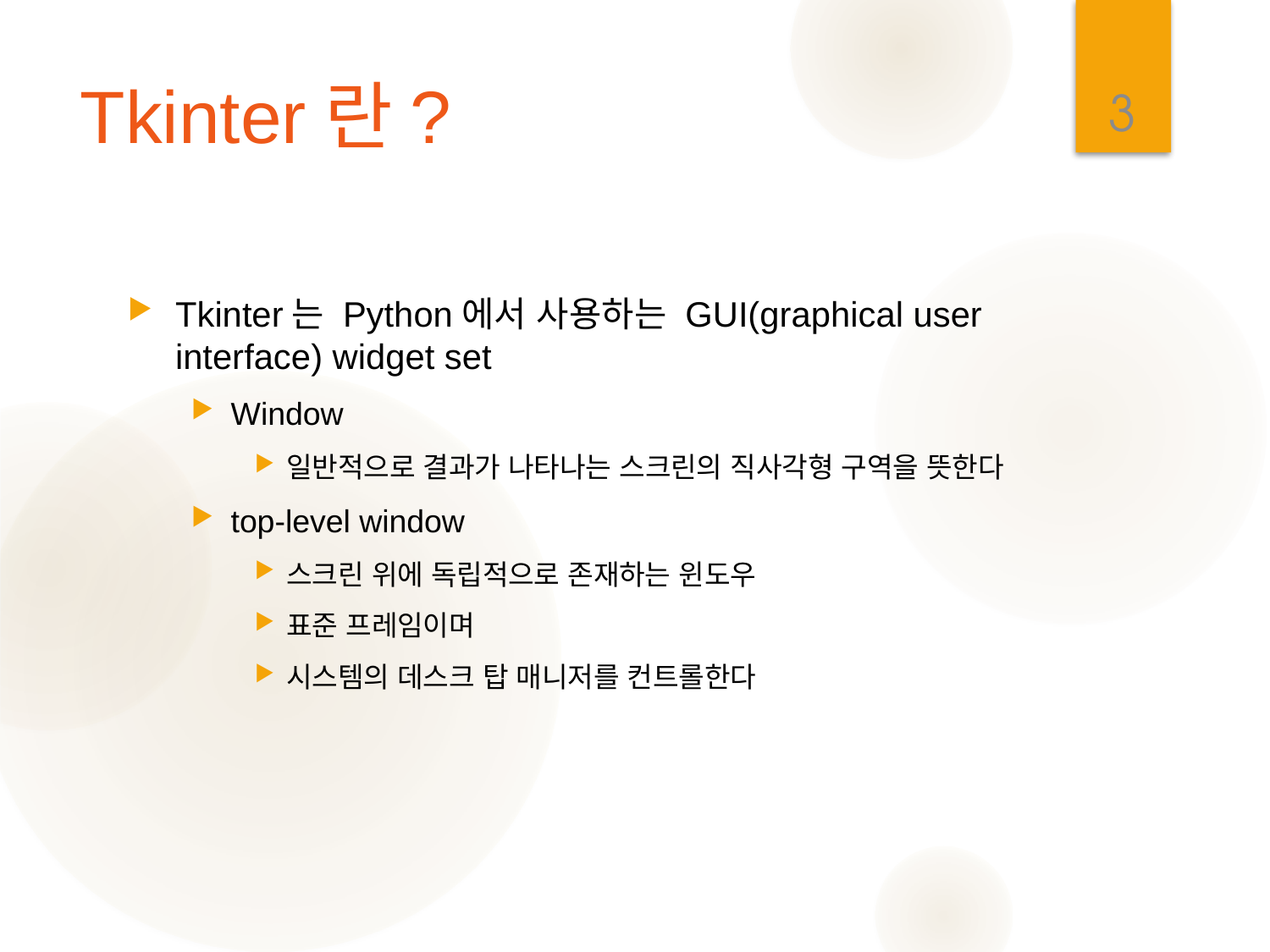

3
# Tkinter란?
Tkinter는 Python에서 사용하는 GUI(graphical user interface) widget set
Window
일반적으로 결과가 나타나는 스크린의 직사각형 구역을 뜻한다
top-level window
스크린 위에 독립적으로 존재하는 윈도우
표준 프레임이며
시스템의 데스크 탑 매니저를 컨트롤한다